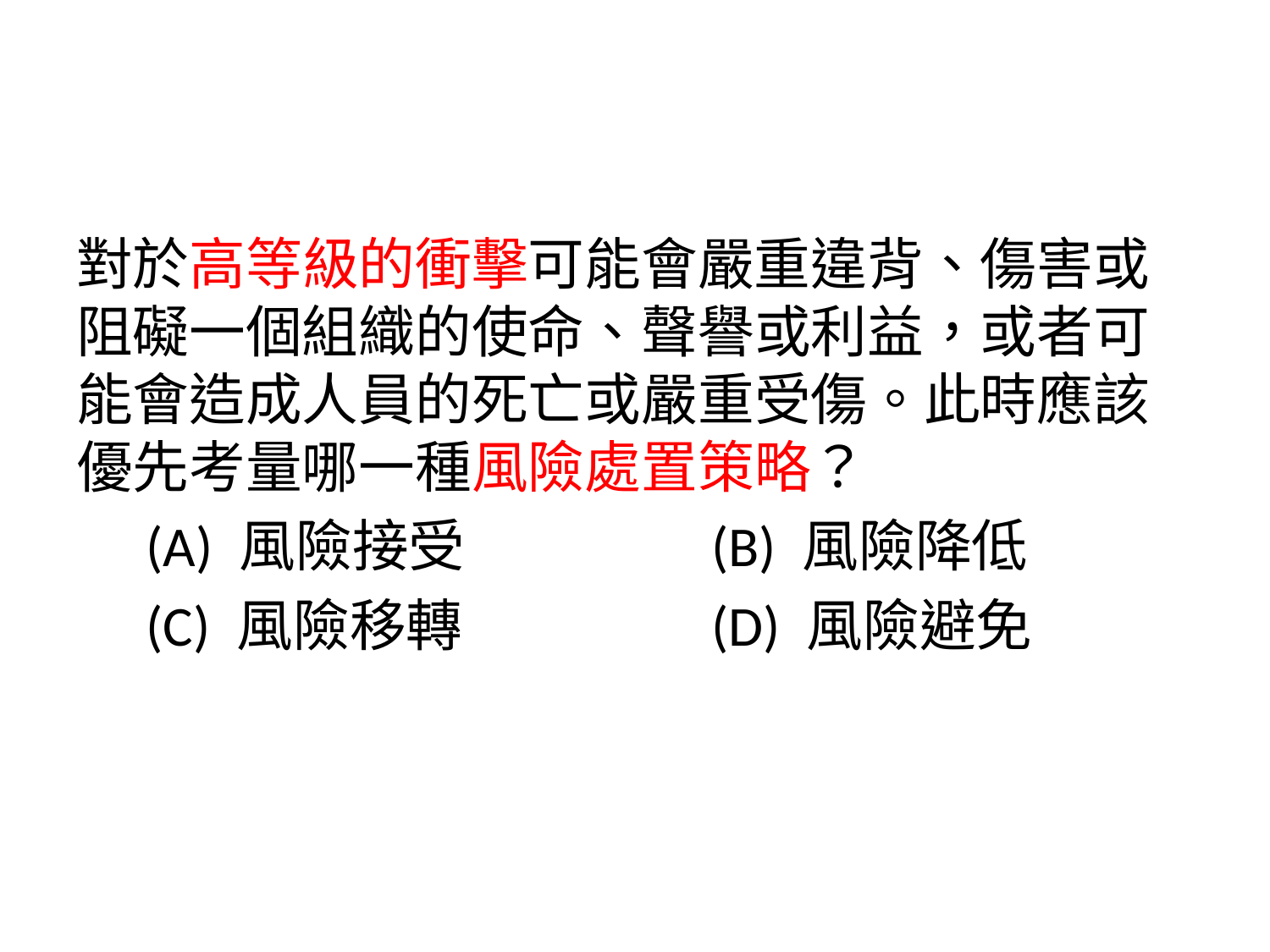

對於高等級的衝擊可能會嚴重違背、傷害或阻礙一個組織的使命、聲譽或利益，或者可能會造成人員的死亡或嚴重受傷。此時應該優先考量哪一種風險處置策略？
　(A) 風險接受		(B) 風險降低
　(C) 風險移轉		(D) 風險避免